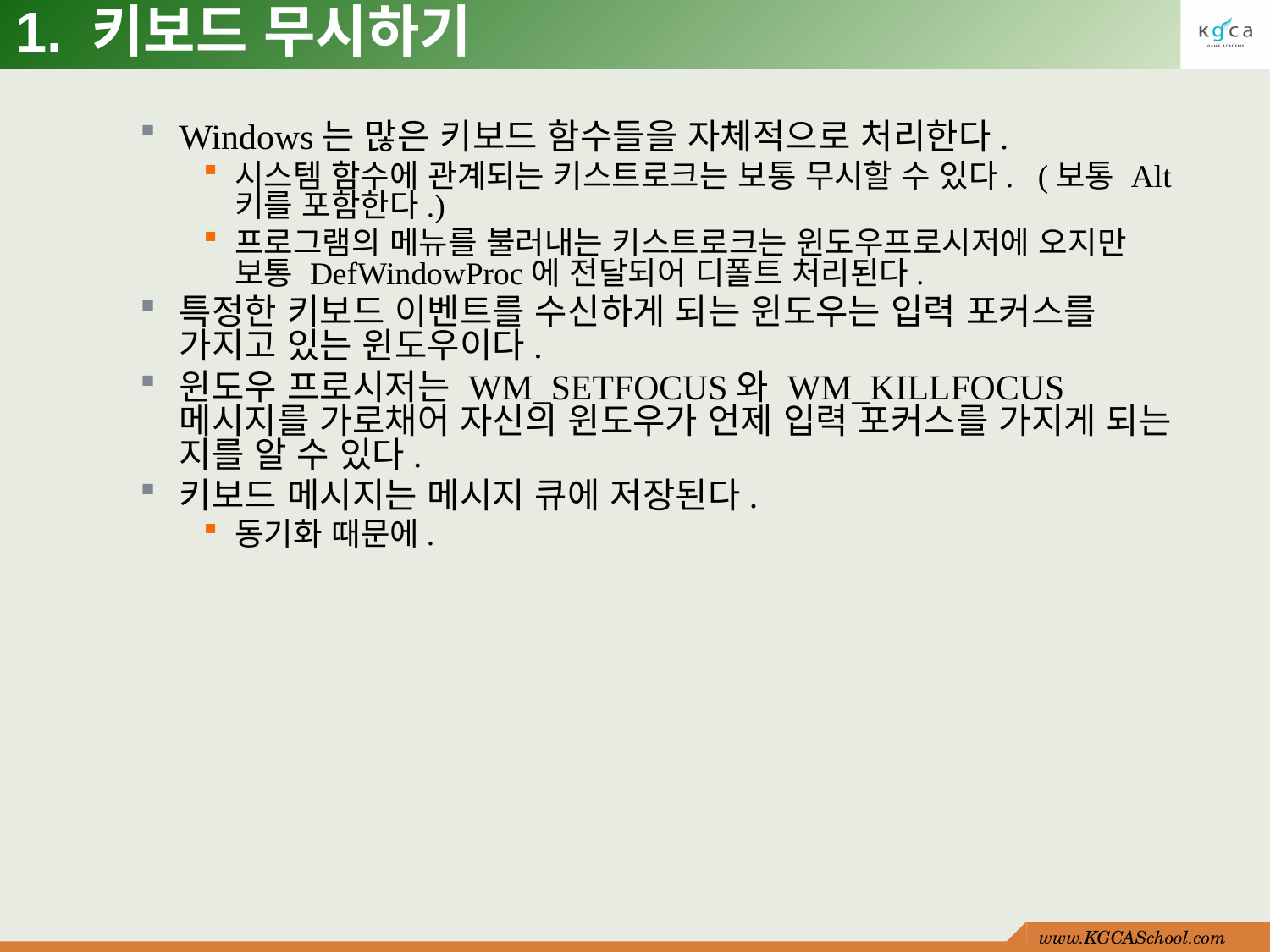

# 1. 키보드 무시하기
Windows는 많은 키보드 함수들을 자체적으로 처리한다.
시스템 함수에 관계되는 키스트로크는 보통 무시할 수 있다.   (보통 Alt키를 포함한다.)
프로그램의 메뉴를 불러내는 키스트로크는 윈도우프로시저에 오지만 보통 DefWindowProc에 전달되어 디폴트 처리된다.
특정한 키보드 이벤트를 수신하게 되는 윈도우는 입력 포커스를 가지고 있는 윈도우이다.
윈도우 프로시저는 WM_SETFOCUS와 WM_KILLFOCUS메시지를 가로채어 자신의 윈도우가 언제 입력 포커스를 가지게 되는 지를 알 수 있다.
키보드 메시지는 메시지 큐에 저장된다.
동기화 때문에.